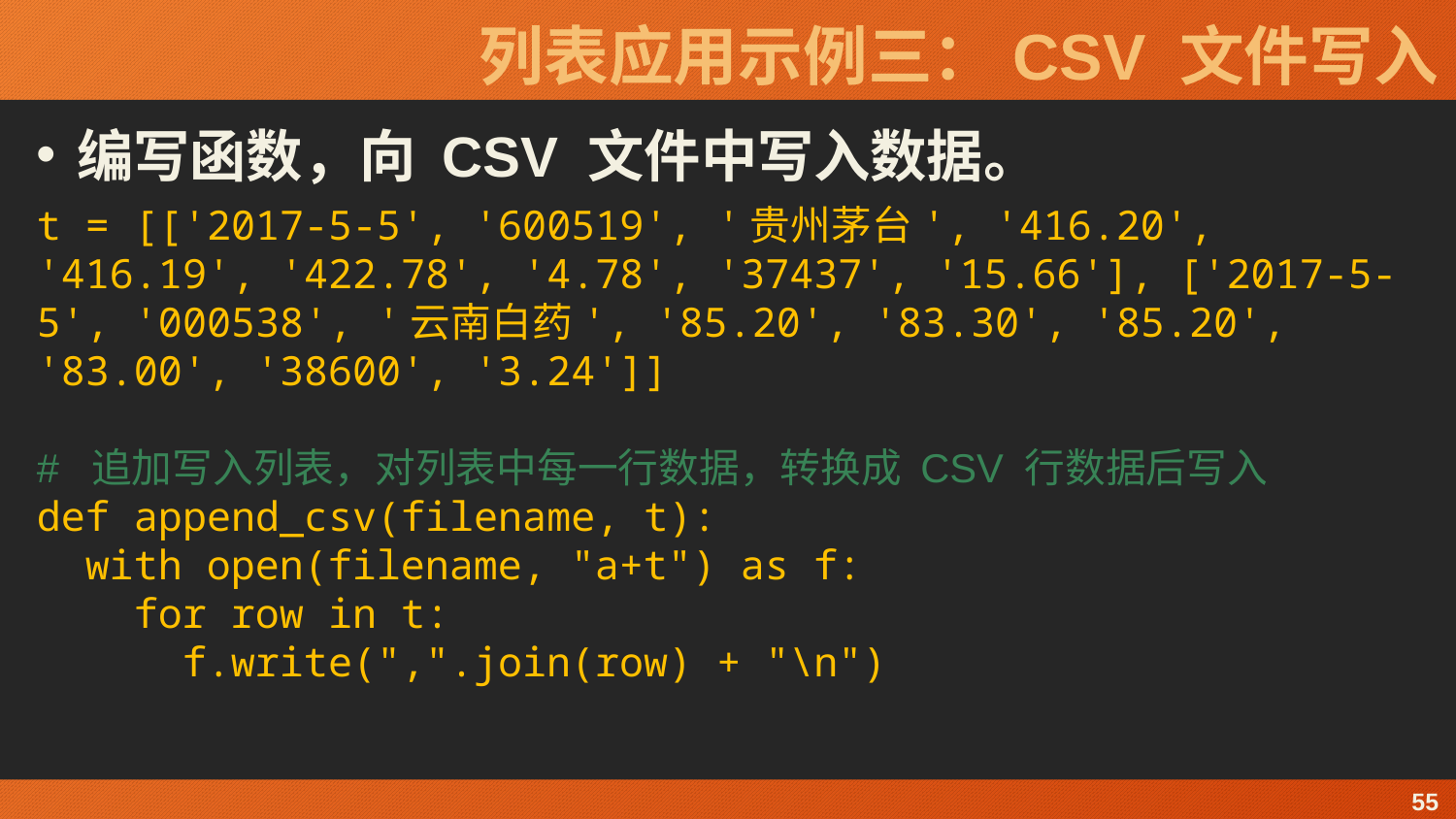

# 列表应用示例三：CSV 文件写入
编写函数，向 CSV 文件中写入数据。
t = [['2017-5-5', '600519', '贵州茅台', '416.20', '416.19', '422.78', '4.78', '37437', '15.66'], ['2017-5-5', '000538', '云南白药', '85.20', '83.30', '85.20', '83.00', '38600', '3.24']]

#  追加写入列表，对列表中每一行数据，转换成 CSV 行数据后写入
def append_csv(filename, t):
  with open(filename, "a+t") as f:
    for row in t:
      f.write(",".join(row) + "\n")

55